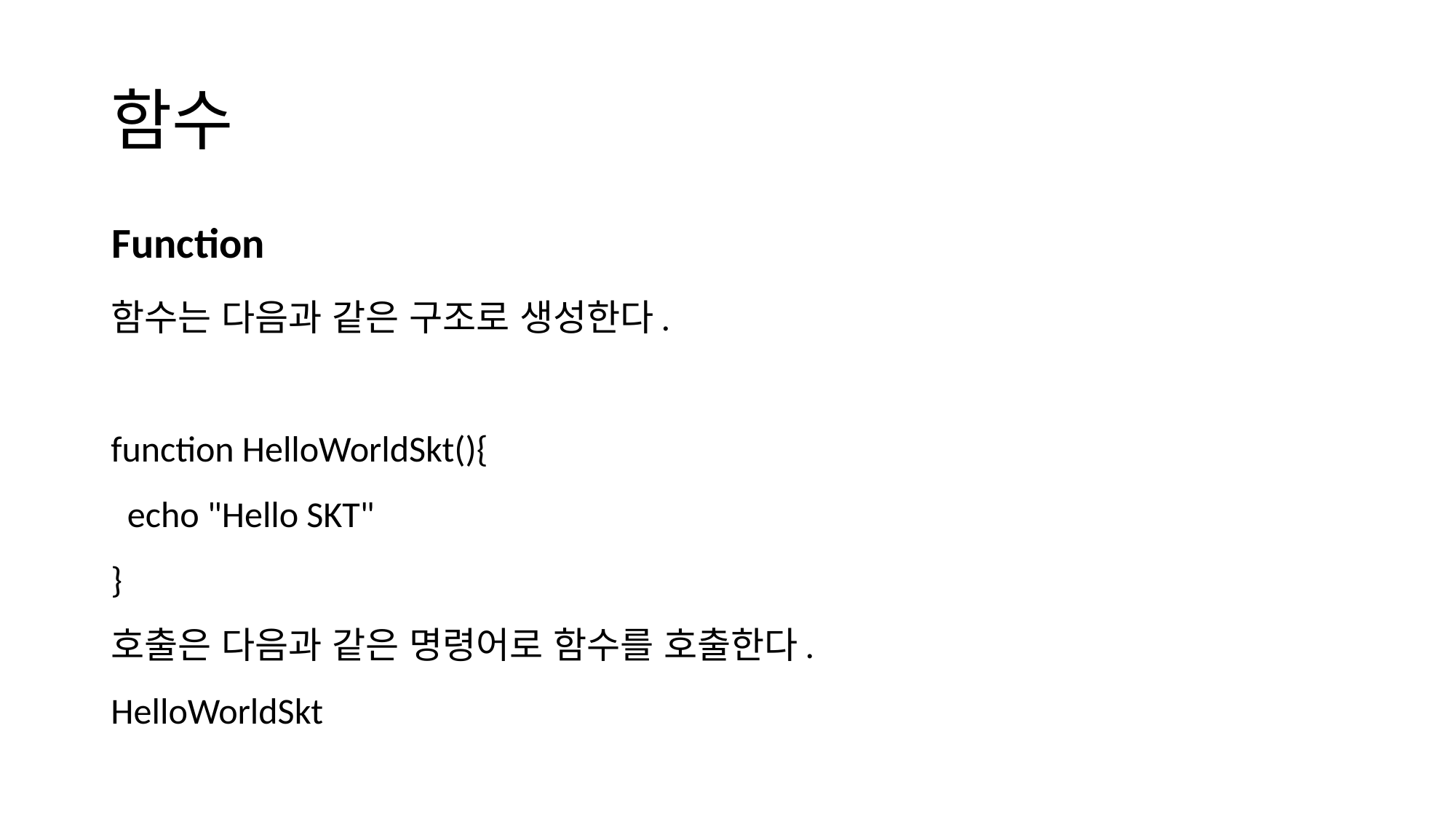

# 함수
Function
함수는 다음과 같은 구조로 생성한다.

function HelloWorldSkt(){
  echo "Hello SKT"
}
호출은 다음과 같은 명령어로 함수를 호출한다.
HelloWorldSkt